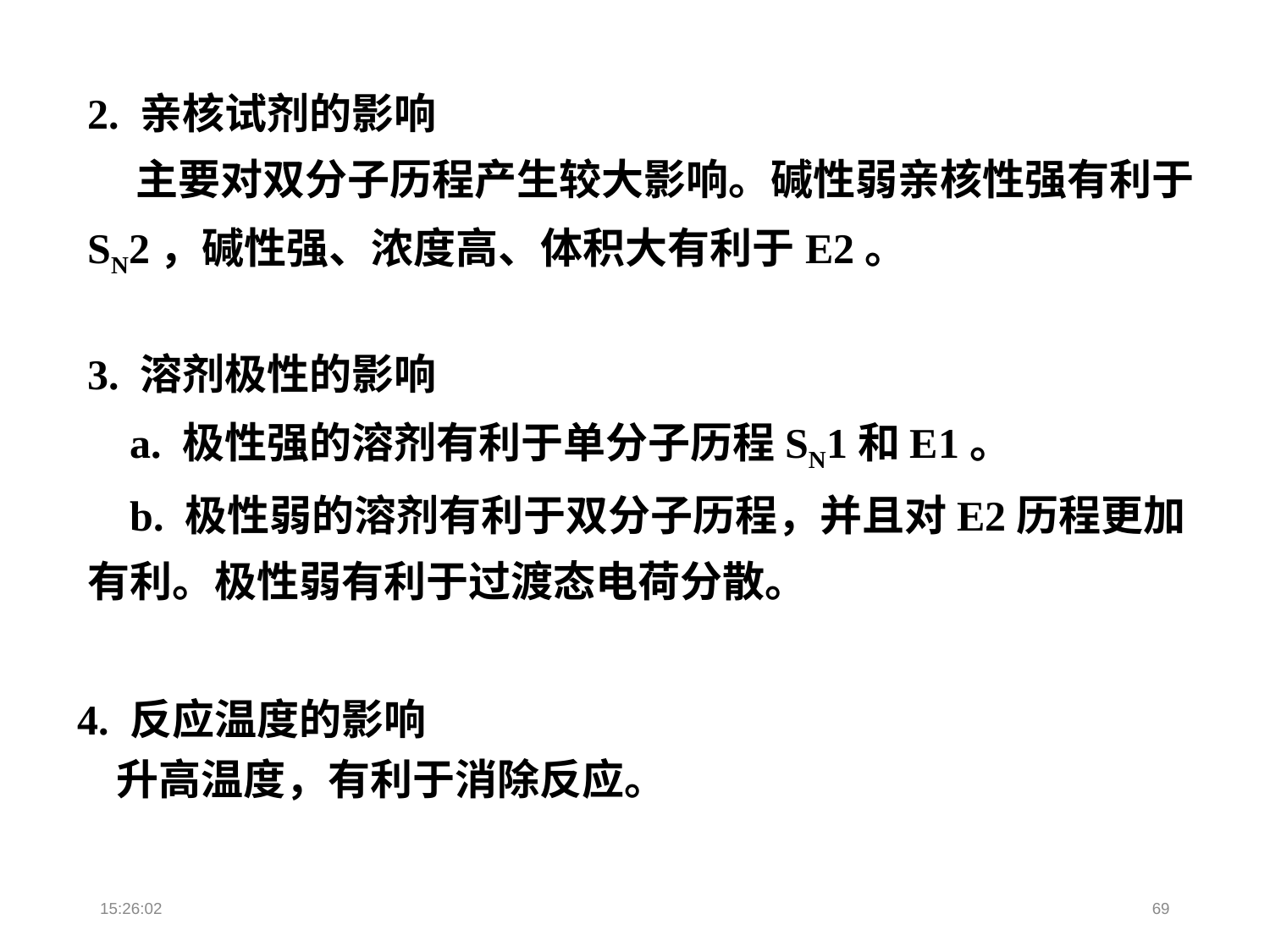

2. 亲核试剂的影响
    主要对双分子历程产生较大影响。碱性弱亲核性强有利于SN2，碱性强、浓度高、体积大有利于E2。
3. 溶剂极性的影响
    a. 极性强的溶剂有利于单分子历程SN1和E1。
    b. 极性弱的溶剂有利于双分子历程，并且对E2历程更加有利。极性弱有利于过渡态电荷分散。
4. 反应温度的影响
   升高温度，有利于消除反应。
15:26:02
69